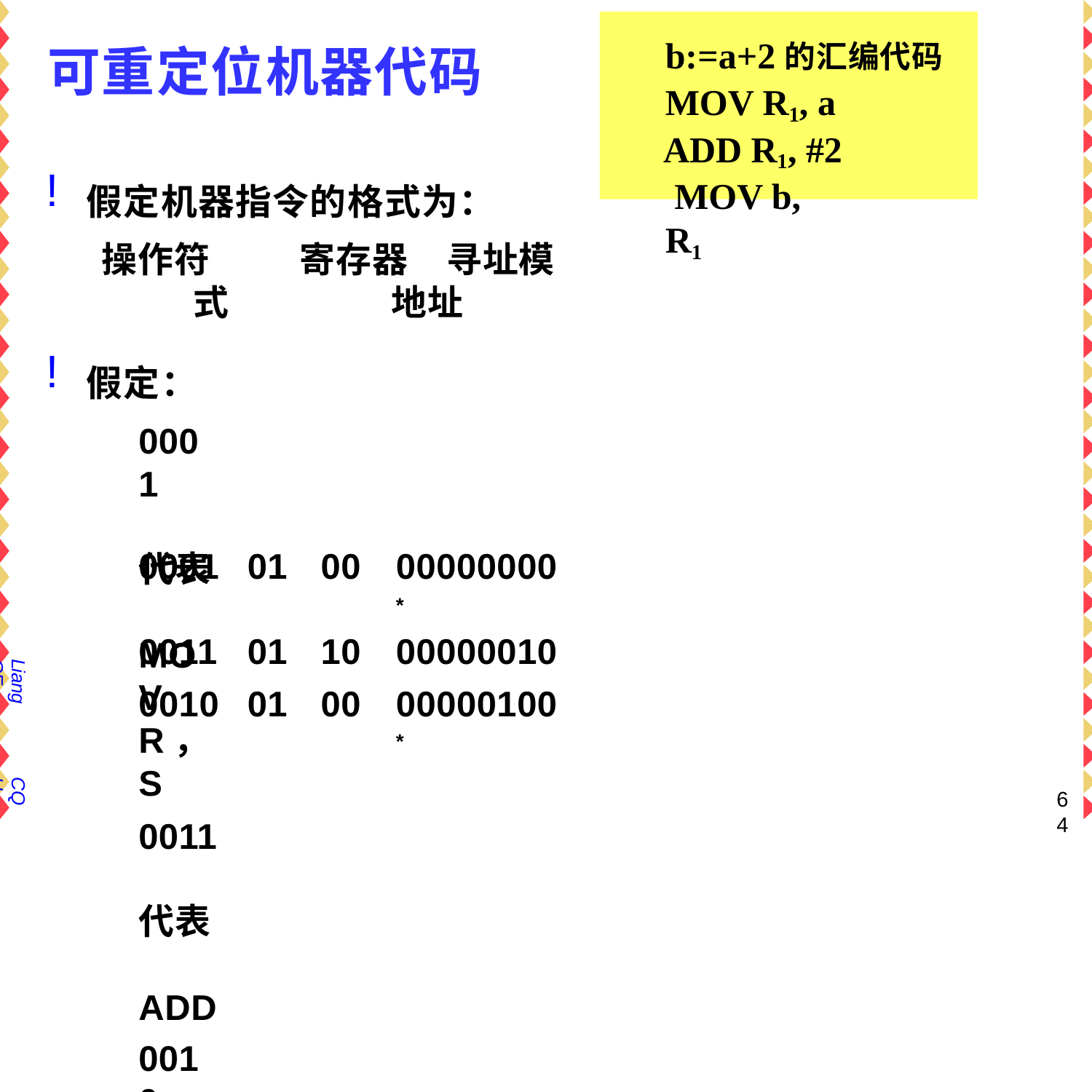

b:=a+2的汇编代码  MOV R1, a
ADD R1, #2  MOV b, R1
# 可重定位机器代码
假定机器指令的格式为：
操作符	寄存器	寻址模式	地址
假定：
0001	代表	MOV R， S
0011	代表	ADD
0010	代表	MOV D， R
!	第二遍输出的可重定位机器代码：
| 0001 | 01 | 00 | 00000000\* |
| --- | --- | --- | --- |
| 0011 | 01 | 10 | 00000010 |
| 0010 | 01 | 00 | 00000100\* |
Liang GE
CQU
64